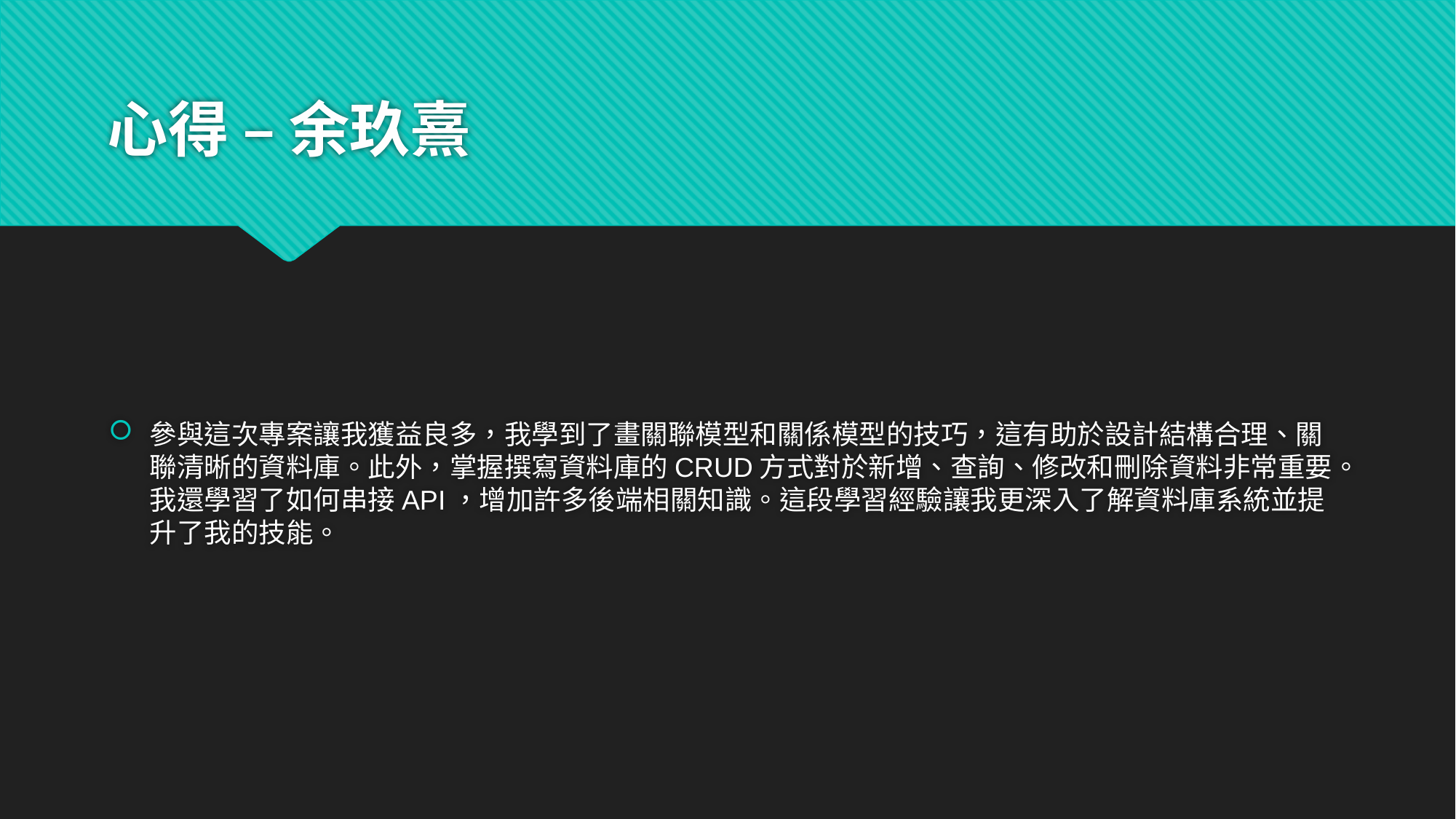

# 心得 – 余玖熹
參與這次專案讓我獲益良多，我學到了畫關聯模型和關係模型的技巧，這有助於設計結構合理、關聯清晰的資料庫。此外，掌握撰寫資料庫的CRUD方式對於新增、查詢、修改和刪除資料非常重要。我還學習了如何串接API，增加許多後端相關知識。這段學習經驗讓我更深入了解資料庫系統並提升了我的技能。